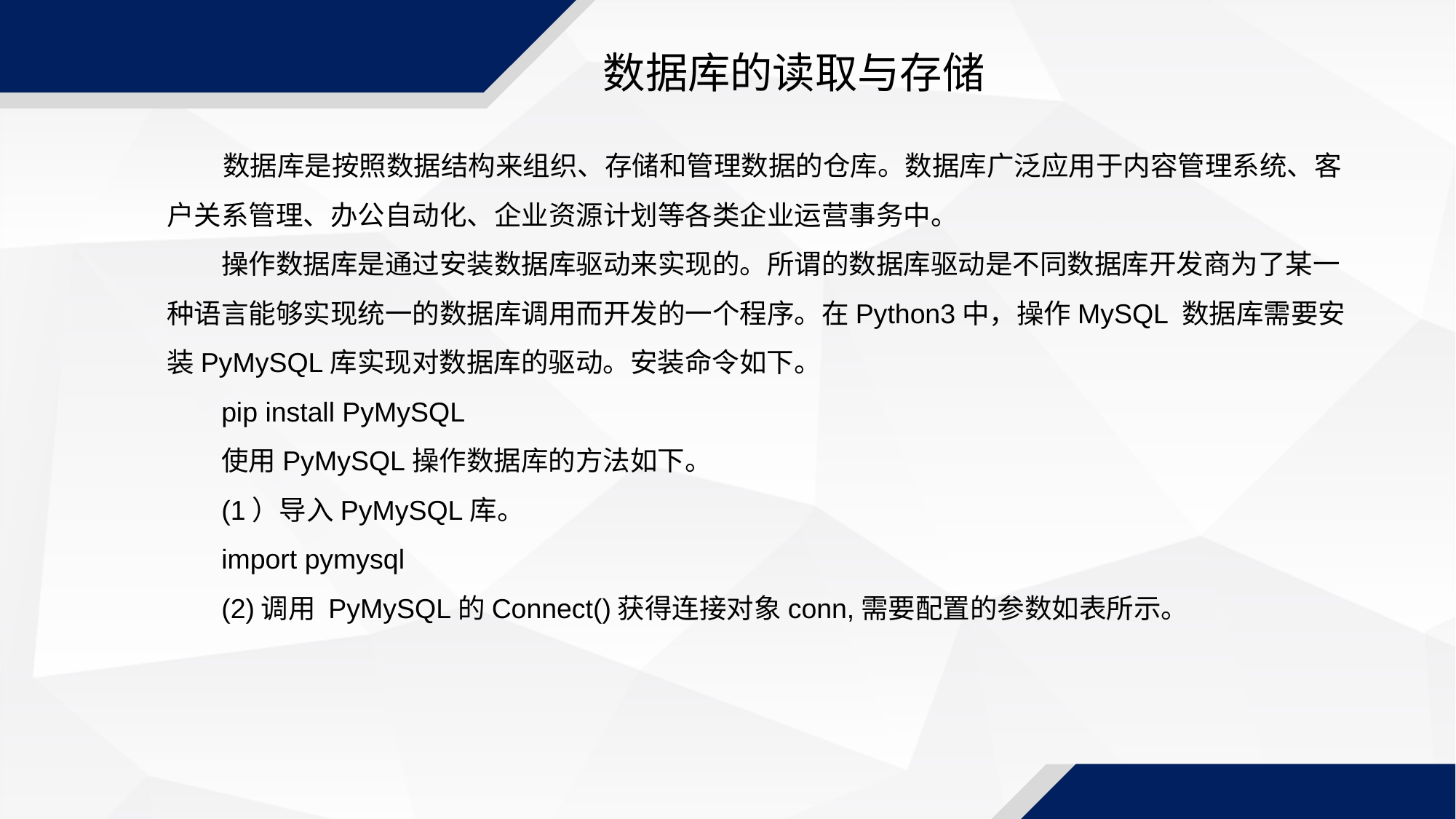

数据库的读取与存储
        数据库是按照数据结构来组织、存储和管理数据的仓库。数据库广泛应用于内容管理系统、客户关系管理、办公自动化、企业资源计划等各类企业运营事务中。
操作数据库是通过安装数据库驱动来实现的。所谓的数据库驱动是不同数据库开发商为了某一种语言能够实现统一的数据库调用而开发的一个程序。在Python3中，操作MySQL 数据库需要安装PyMySQL库实现对数据库的驱动。安装命令如下。
pip install PyMySQL
使用PyMySQL操作数据库的方法如下。
(1）导入PyMySQL库。
import pymysql
(2)调用 PyMySQL的Connect()获得连接对象conn,需要配置的参数如表所示。